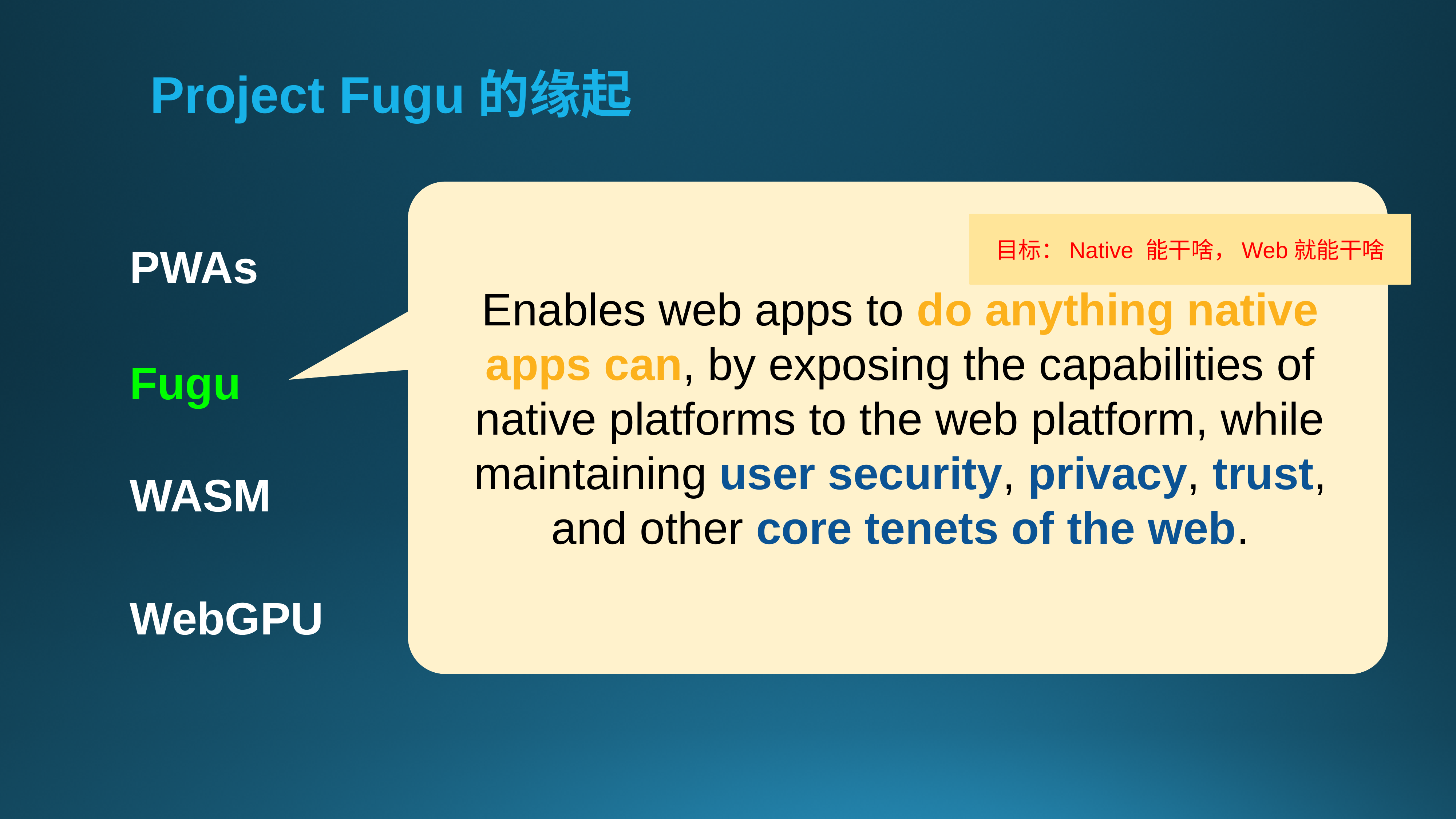

# Project Fugu的缘起

PWAs

目标：Native 能干啥，Web就能干啥

Enables web apps to do anything native apps can, by exposing the capabilities of native platforms to the web platform, while maintaining user security, privacy, trust, and other core tenets of the web.

Fugu
WASM
WebGPU